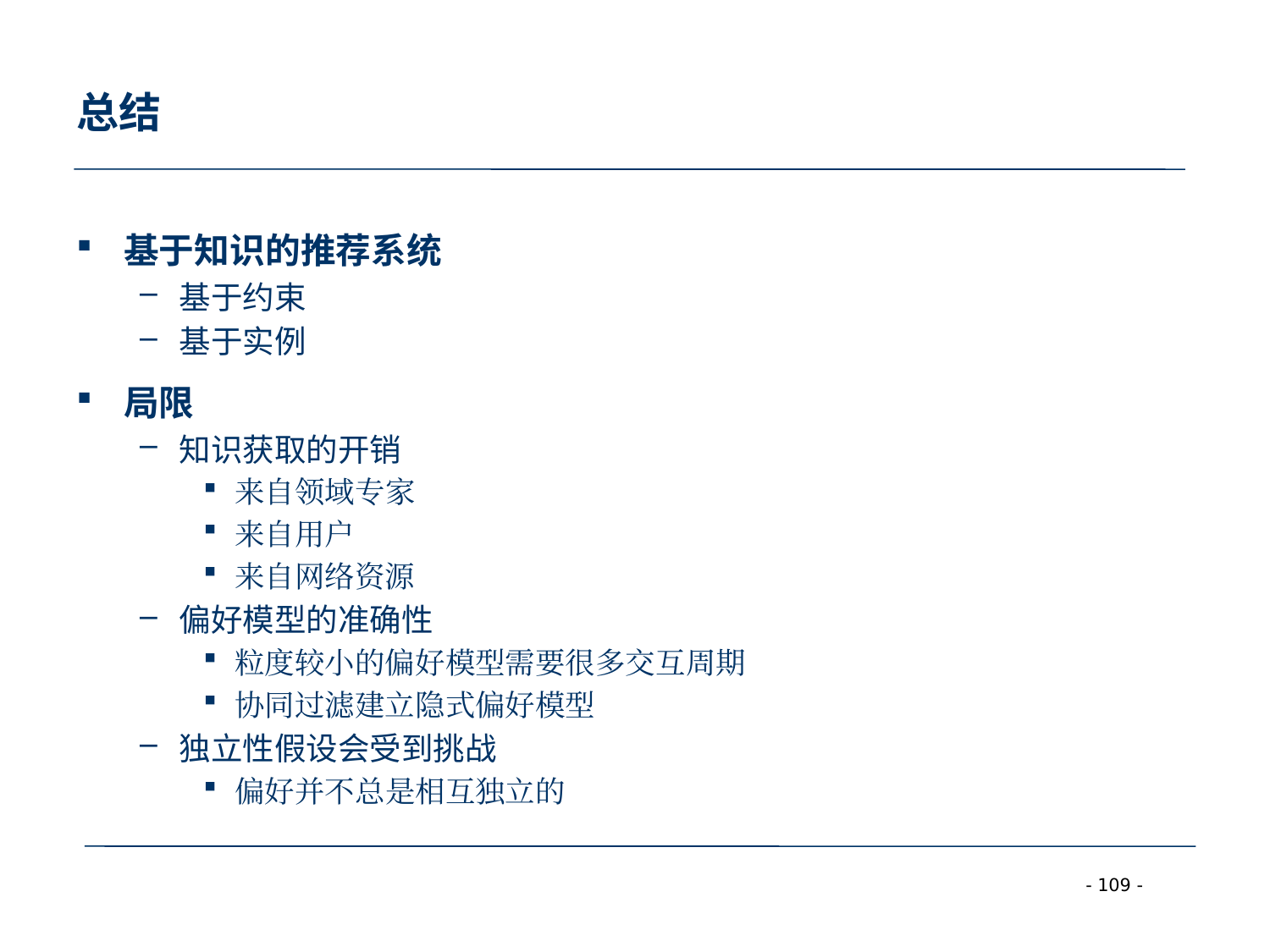

# 总结
基于知识的推荐系统
基于约束
基于实例
局限
知识获取的开销
来自领域专家
来自用户
来自网络资源
偏好模型的准确性
粒度较小的偏好模型需要很多交互周期
协同过滤建立隐式偏好模型
独立性假设会受到挑战
偏好并不总是相互独立的